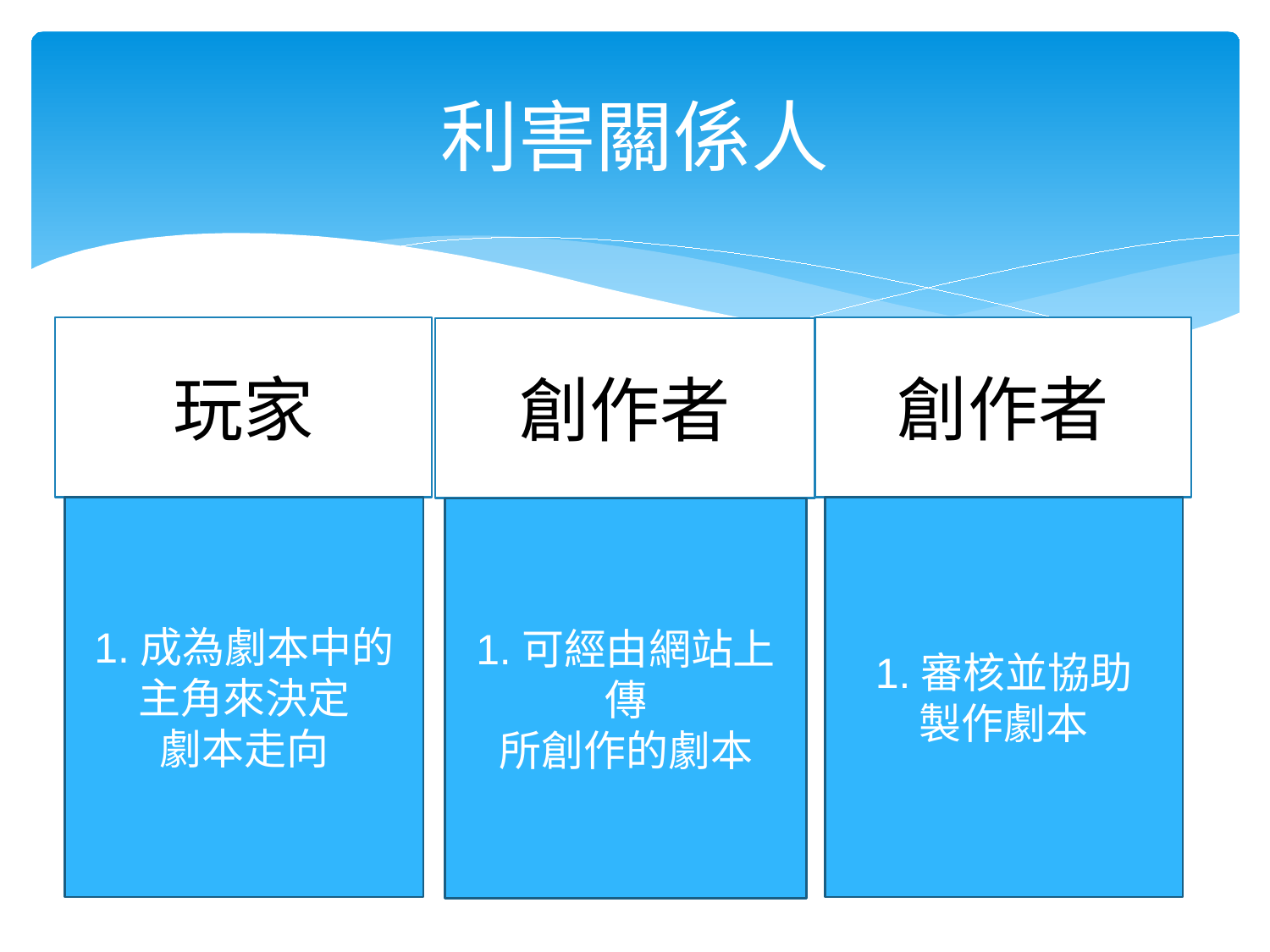

# 利害關係人
玩家
創作者
創作者
1.成為劇本中的
主角來決定
劇本走向
1.審核並協助
製作劇本
1.可經由網站上傳
所創作的劇本